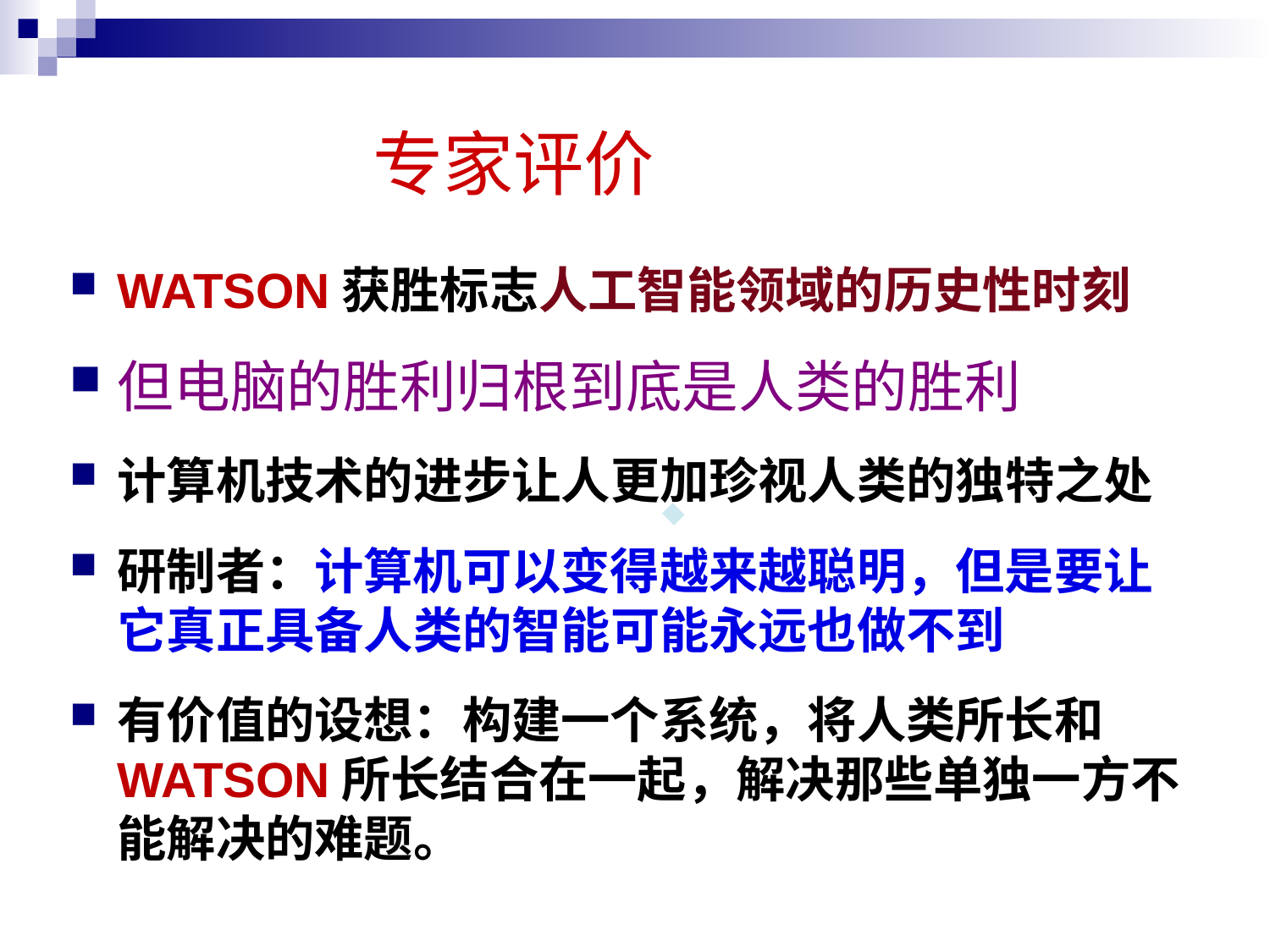

# 专家评价
WATSON获胜标志人工智能领域的历史性时刻
但电脑的胜利归根到底是人类的胜利
计算机技术的进步让人更加珍视人类的独特之处
研制者：计算机可以变得越来越聪明，但是要让它真正具备人类的智能可能永远也做不到
有价值的设想：构建一个系统，将人类所长和WATSON所长结合在一起，解决那些单独一方不能解决的难题。

.